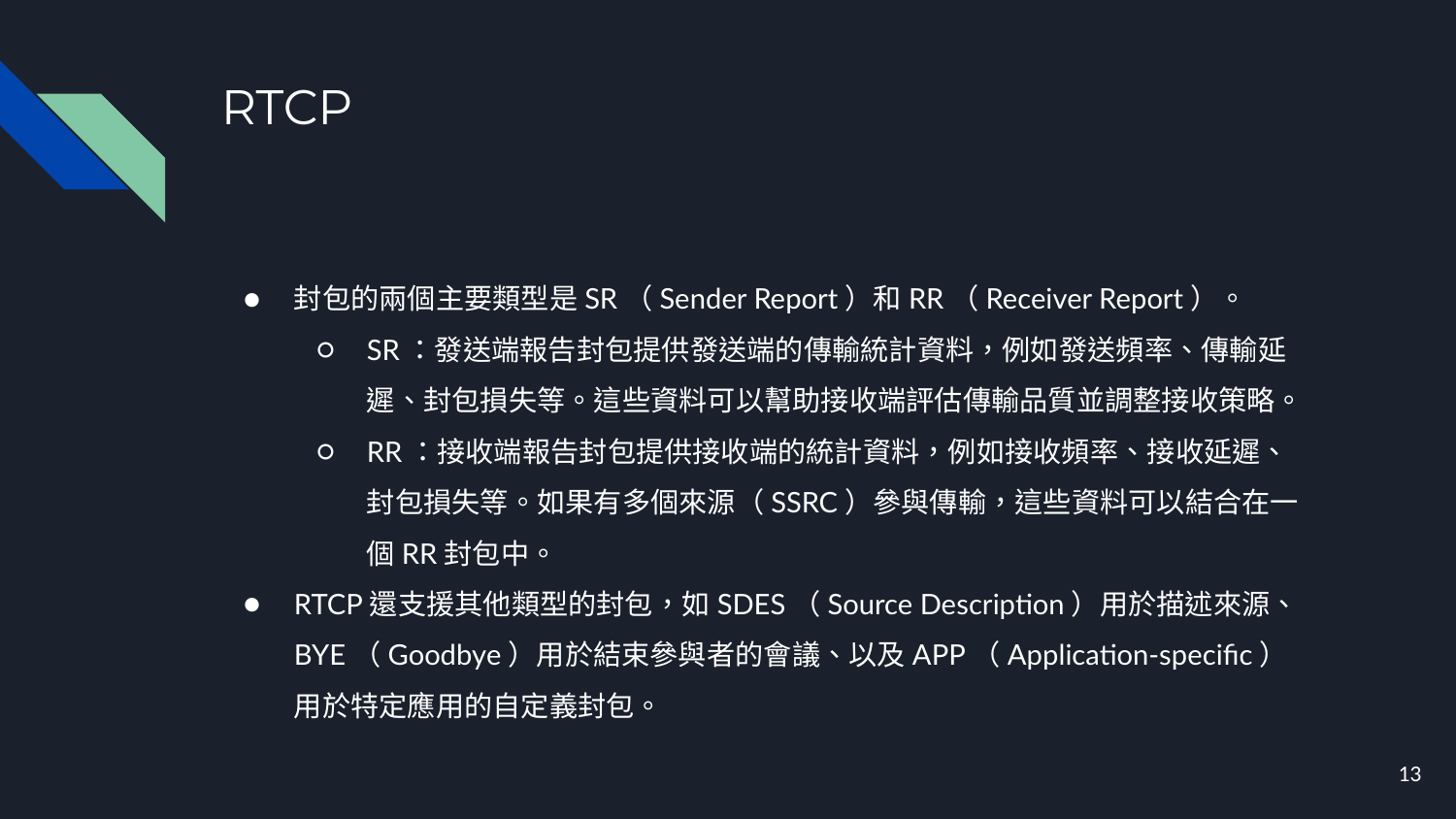

# RTCP
封包的兩個主要類型是SR（Sender Report）和RR（Receiver Report）。
SR：發送端報告封包提供發送端的傳輸統計資料，例如發送頻率、傳輸延遲、封包損失等。這些資料可以幫助接收端評估傳輸品質並調整接收策略。
RR：接收端報告封包提供接收端的統計資料，例如接收頻率、接收延遲、封包損失等。如果有多個來源（SSRC）參與傳輸，這些資料可以結合在一個RR封包中。
RTCP還支援其他類型的封包，如SDES（Source Description）用於描述來源、BYE（Goodbye）用於結束參與者的會議、以及APP（Application-specific）用於特定應用的自定義封包。
13